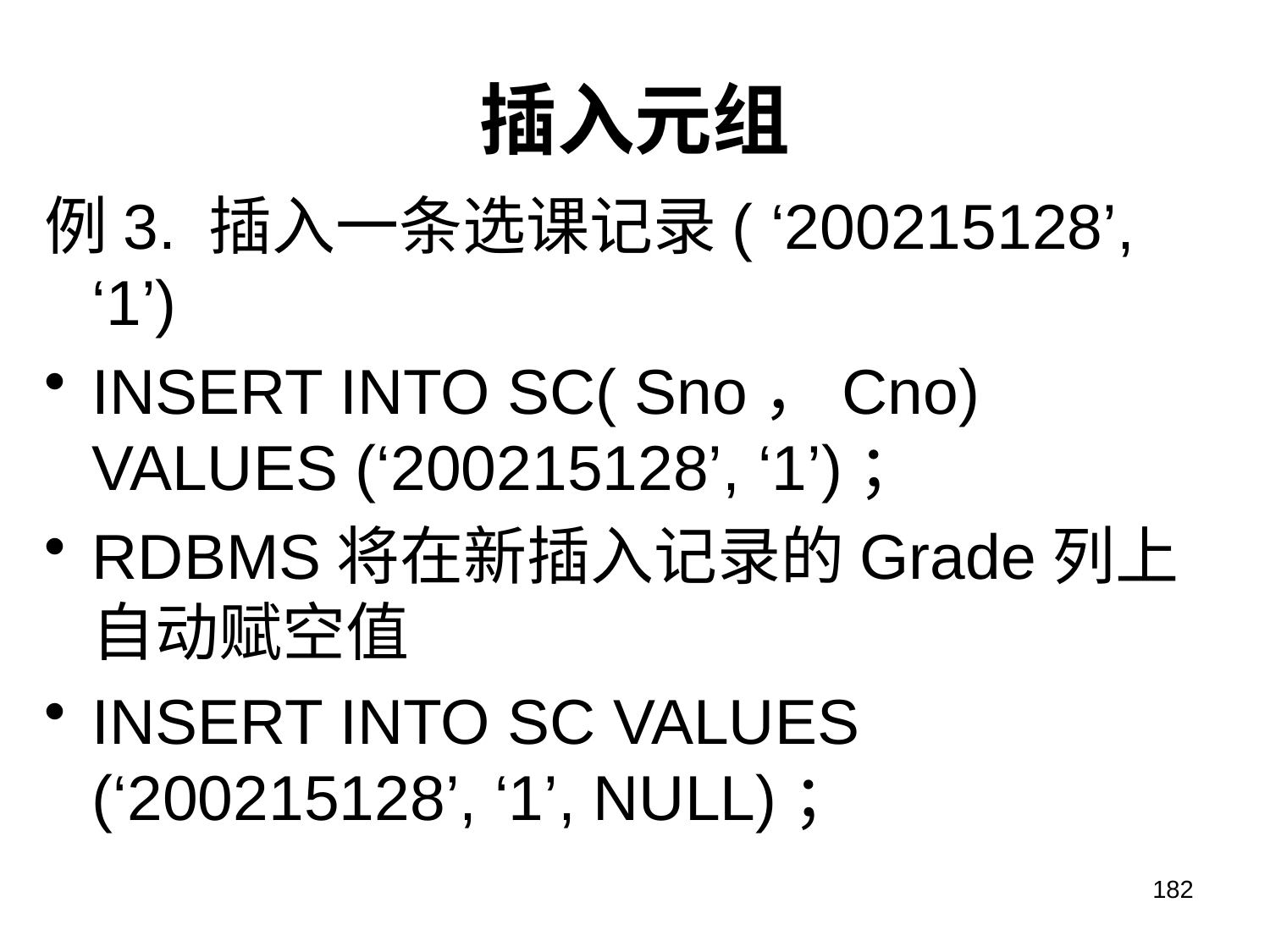

# 插入元组
例3. 插入一条选课记录( ‘200215128’, ‘1’)
INSERT INTO SC( Sno，Cno) VALUES (‘200215128’, ‘1’)；
RDBMS将在新插入记录的Grade列上自动赋空值
INSERT INTO SC VALUES (‘200215128’, ‘1’, NULL)；
182